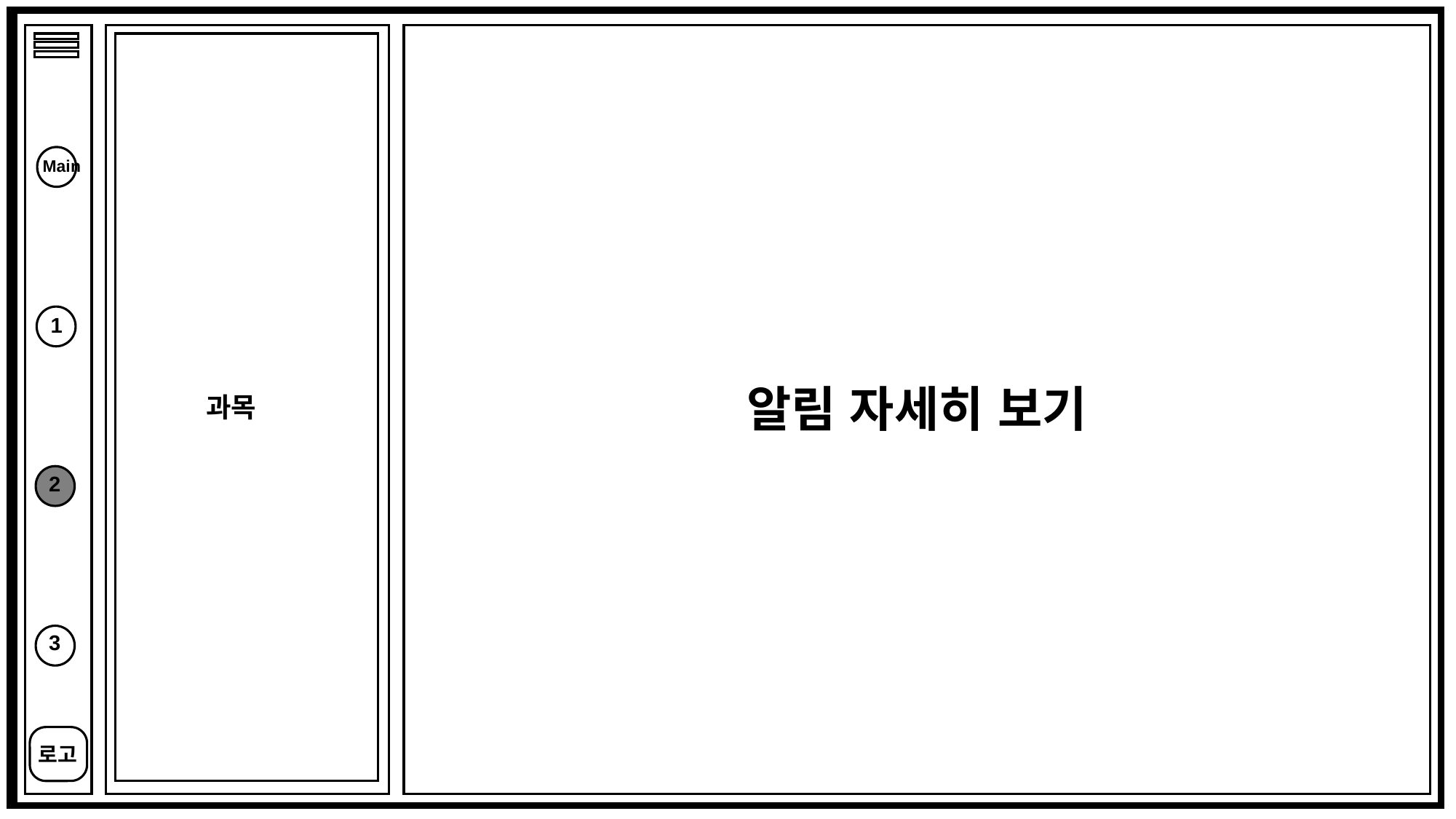

Main
1

알림 자세히 보기
과목
2

3

로고